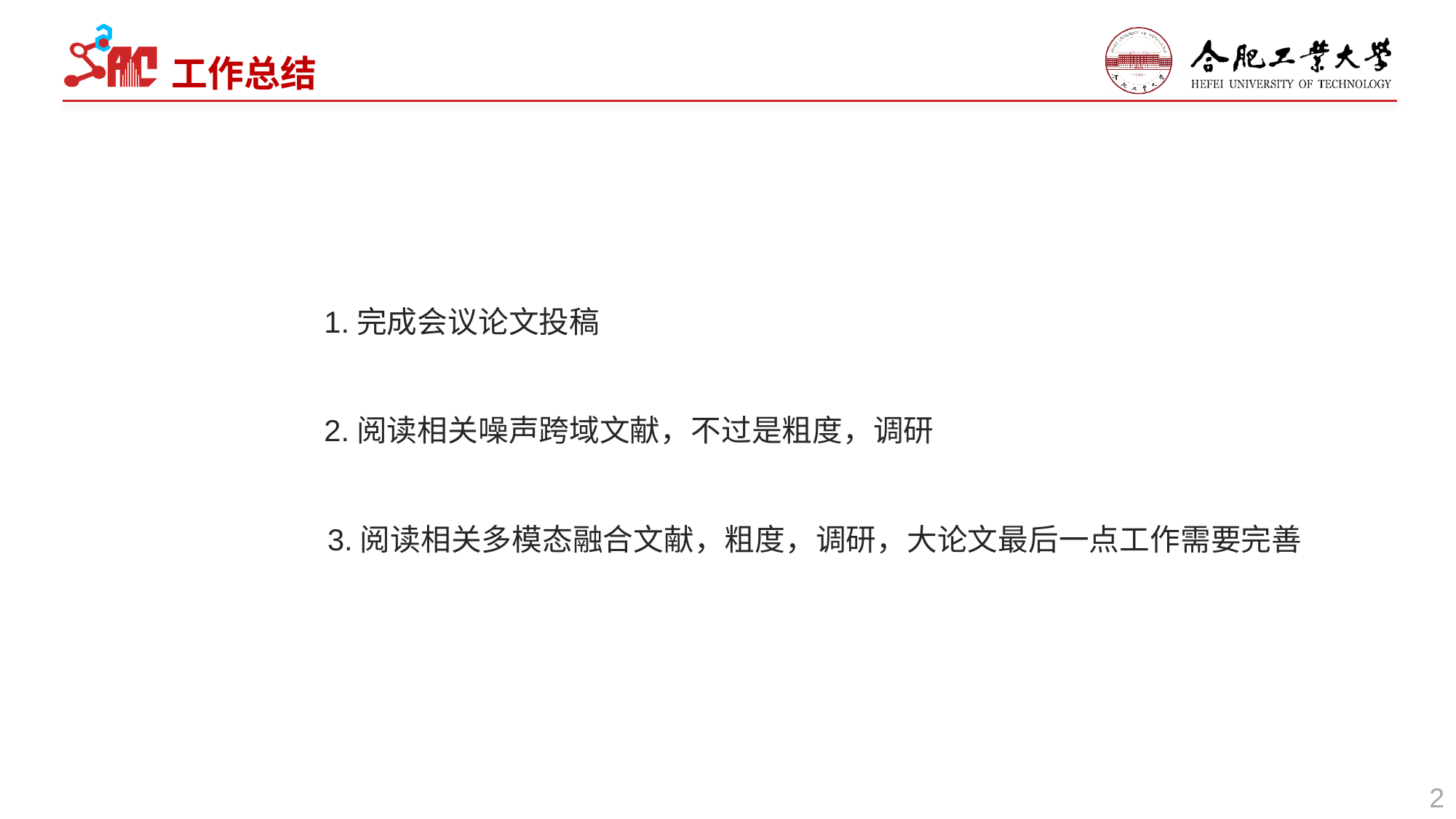

工作总结
1.完成会议论文投稿
2.阅读相关噪声跨域文献，不过是粗度，调研
3.阅读相关多模态融合文献，粗度，调研，大论文最后一点工作需要完善
2